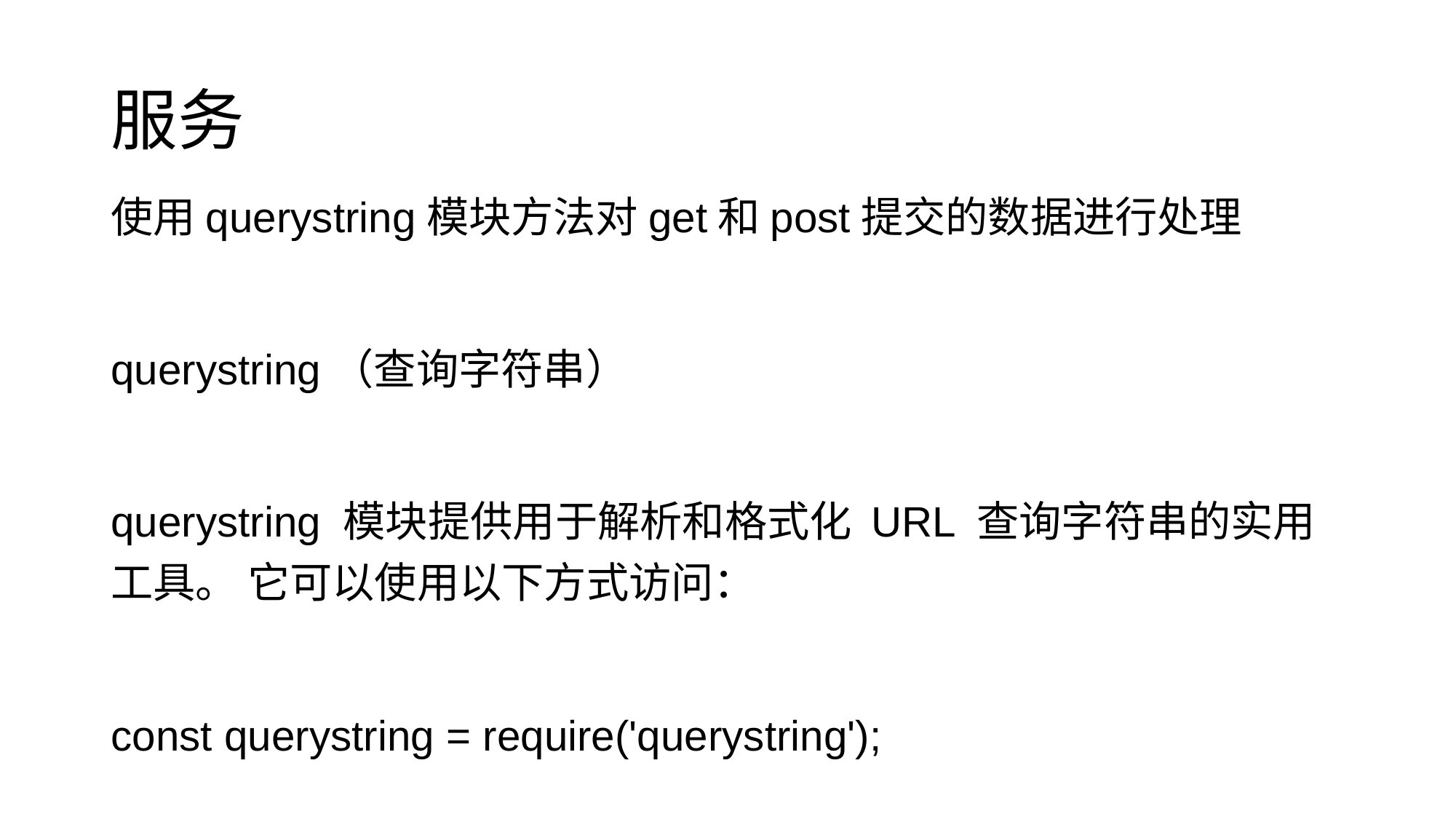

# 服务
使用querystring模块方法对get和post提交的数据进行处理

querystring（查询字符串）

querystring 模块提供用于解析和格式化 URL 查询字符串的实用工具。 它可以使用以下方式访问：

const querystring = require('querystring');